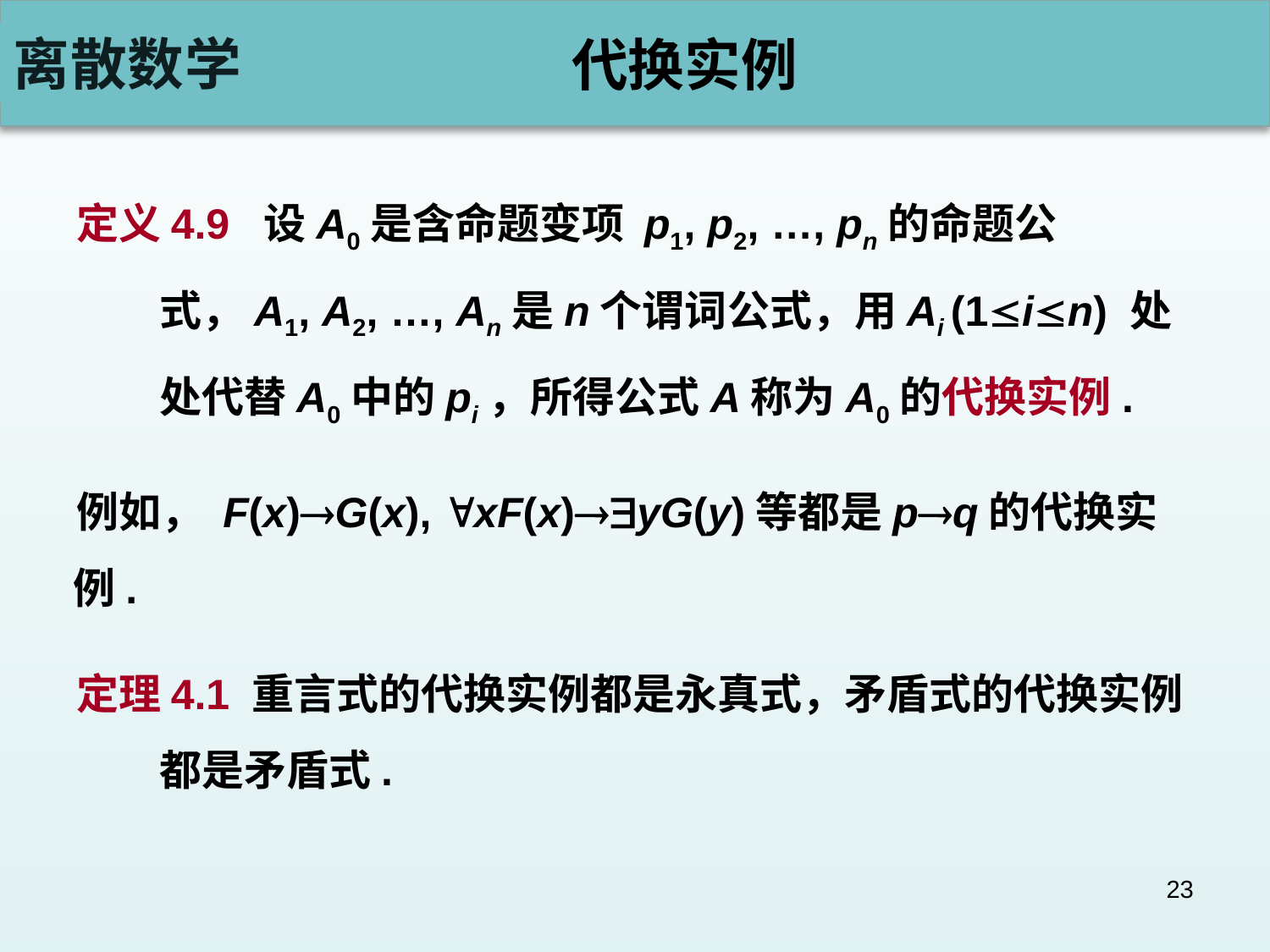

# 代换实例
定义4.9  设A0是含命题变项 p1, p2, …, pn的命题公式，A1, A2, …, An是n个谓词公式，用Ai (1≤i≤n) 处处代替A0中的pi，所得公式A称为A0的代换实例.
例如， F(x)→G(x), ∀xF(x)→∃yG(y)等都是p→q的代换实例.
定理4.1 重言式的代换实例都是永真式，矛盾式的代换实例都是矛盾式.
23